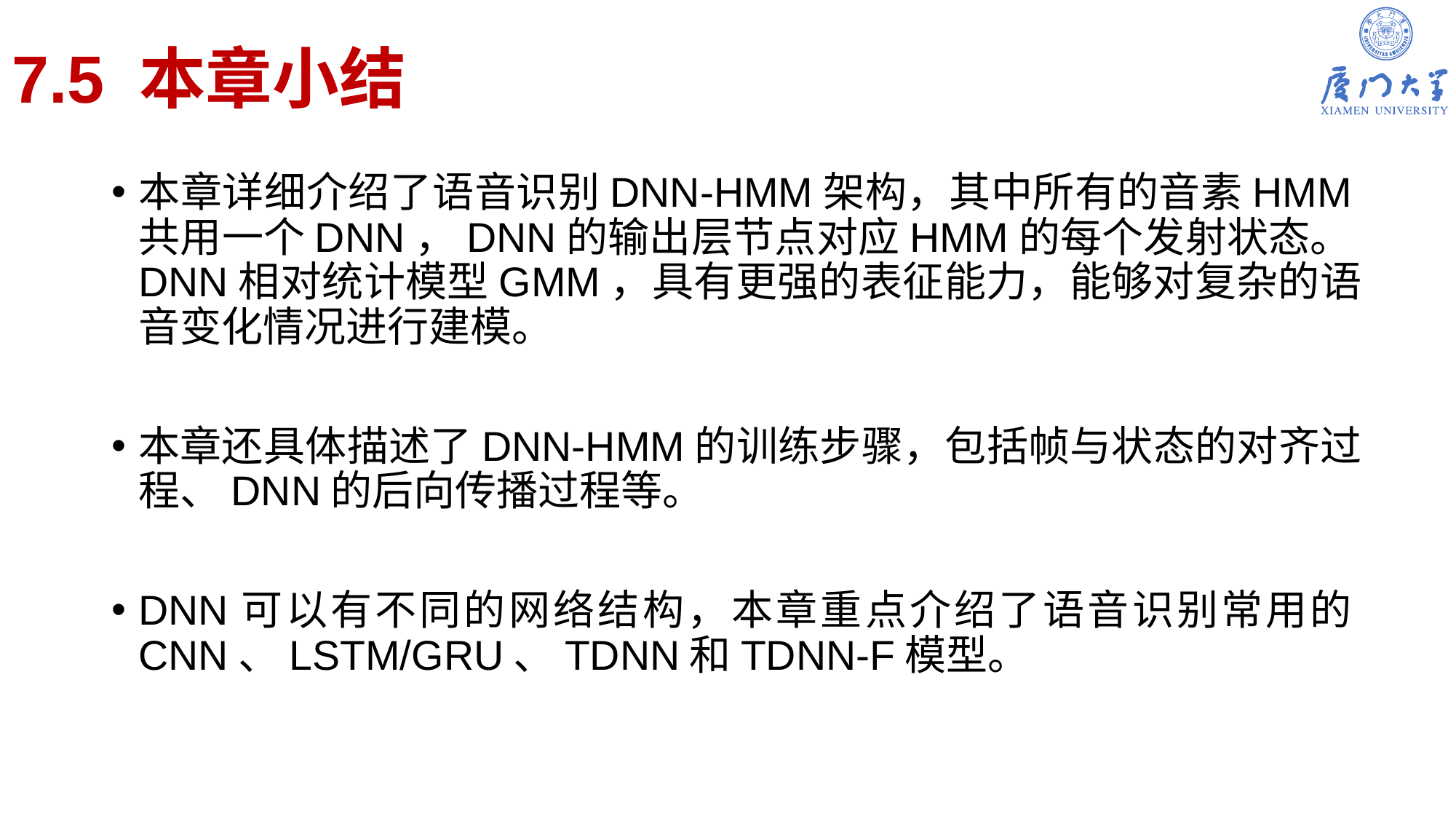

# 7.5 本章小结
本章详细介绍了语音识别DNN-HMM架构，其中所有的音素HMM共用一个DNN，DNN的输出层节点对应HMM的每个发射状态。DNN相对统计模型GMM，具有更强的表征能力，能够对复杂的语音变化情况进行建模。

本章还具体描述了DNN-HMM的训练步骤，包括帧与状态的对齐过程、DNN的后向传播过程等。

DNN可以有不同的网络结构，本章重点介绍了语音识别常用的CNN、LSTM/GRU、TDNN和TDNN-F模型。